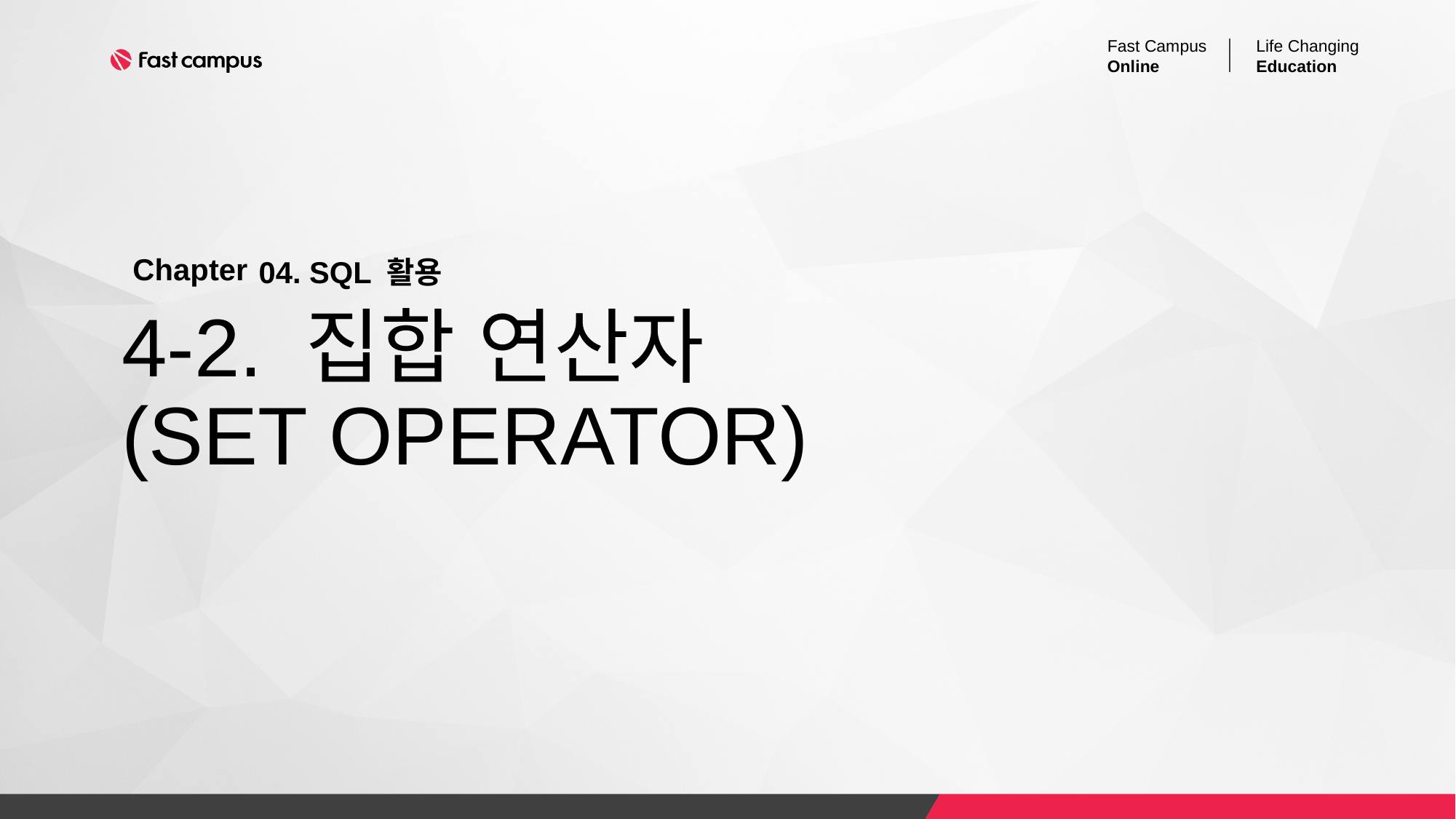

04. SQL 활용
# 4-2. 집합 연산자 (SET OPERATOR)